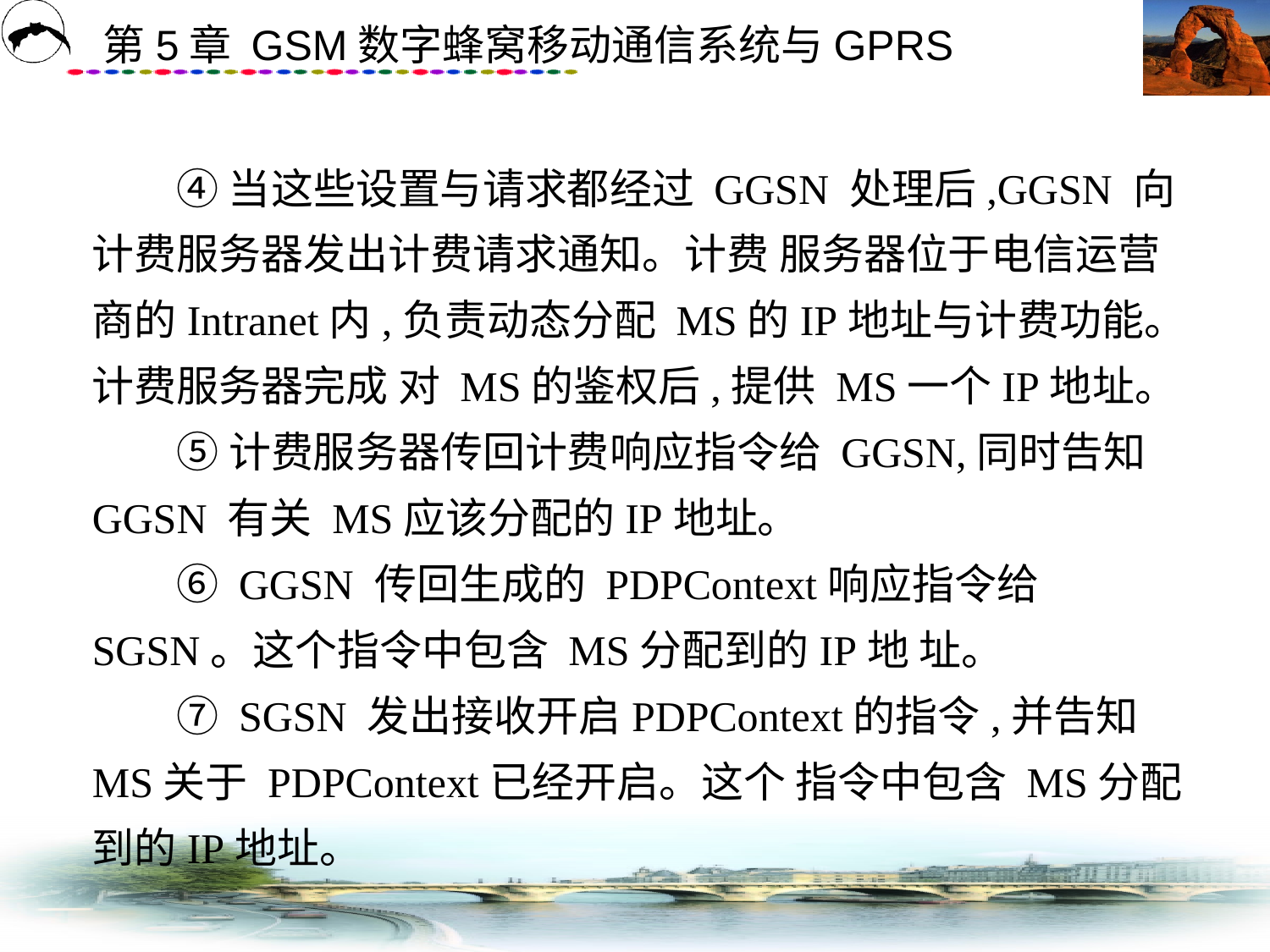

# ④ 当这些设置与请求都经过 GGSN 处理后,GGSN 向计费服务器发出计费请求通知。计费 服务器位于电信运营商的Intranet内,负责动态分配 MS的IP地址与计费功能。计费服务器完成 对 MS的鉴权后,提供 MS一个IP地址。 　　⑤ 计费服务器传回计费响应指令给 GGSN,同时告知 GGSN 有关 MS应该分配的IP地址。 　　⑥ GGSN 传回生成的 PDPContext响应指令给 SGSN。这个指令中包含 MS分配到的IP地 址。 　　⑦ SGSN 发出接收开启PDPContext的指令,并告知 MS关于 PDPContext已经开启。这个 指令中包含 MS分配到的IP地址。